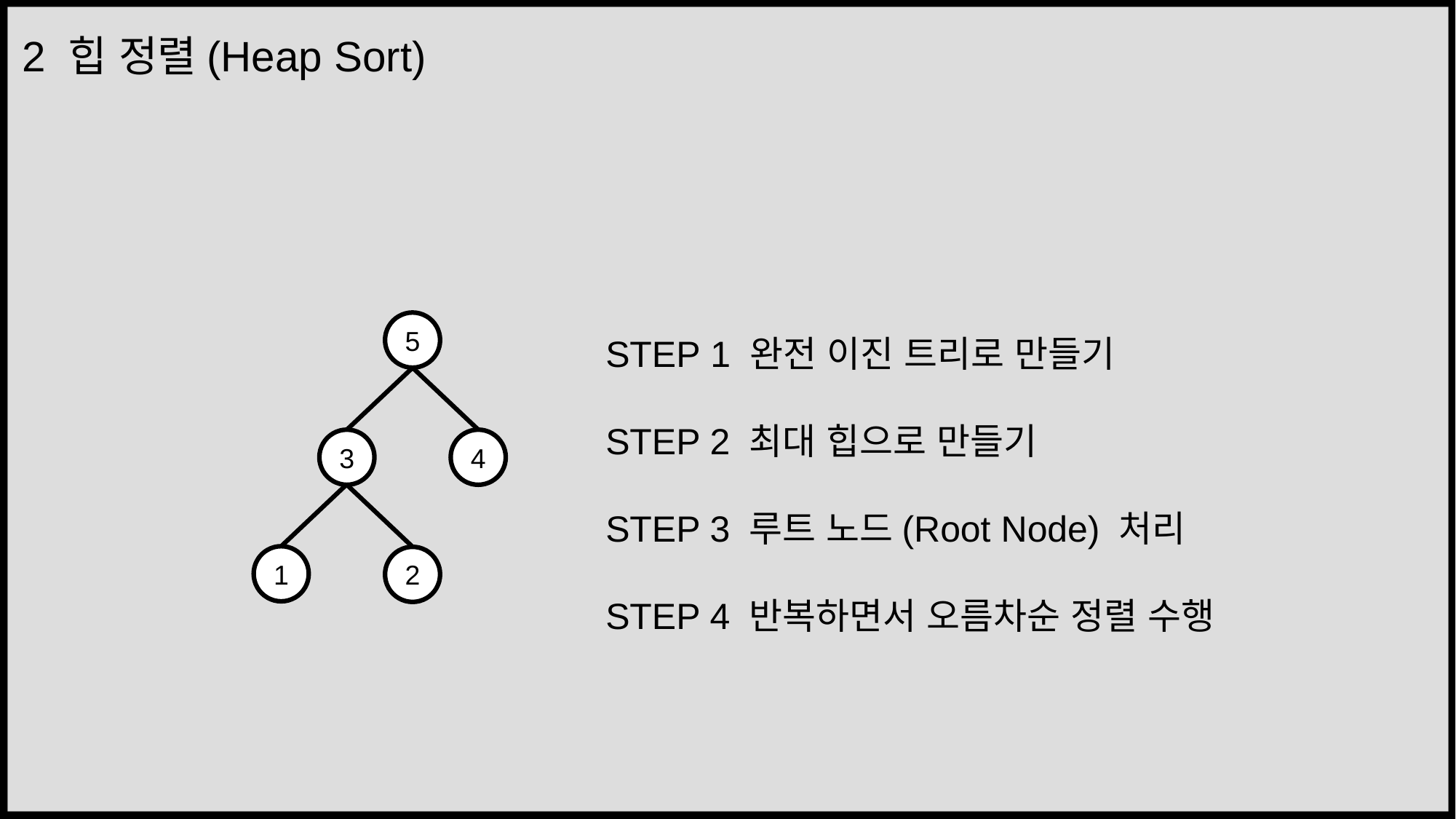

2 힙 정렬(Heap Sort)
STEP 1 완전 이진 트리로 만들기
STEP 2 최대 힙으로 만들기
STEP 3 루트 노드(Root Node) 처리
STEP 4 반복하면서 오름차순 정렬 수행
5
3
4
1
2